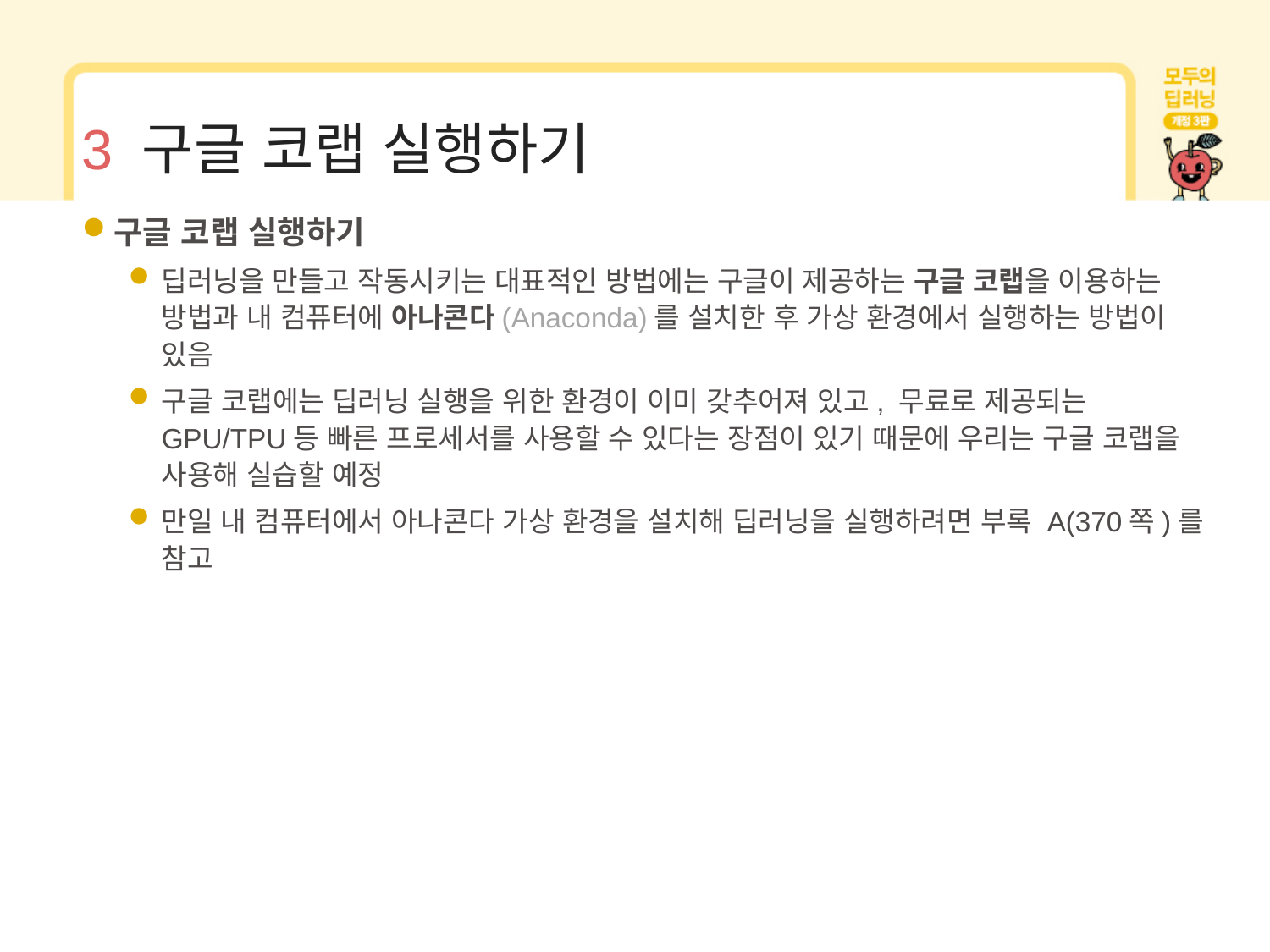

# 3 구글 코랩 실행하기
구글 코랩 실행하기
딥러닝을 만들고 작동시키는 대표적인 방법에는 구글이 제공하는 구글 코랩을 이용하는 방법과 내 컴퓨터에 아나콘다(Anaconda)를 설치한 후 가상 환경에서 실행하는 방법이 있음
구글 코랩에는 딥러닝 실행을 위한 환경이 이미 갖추어져 있고, 무료로 제공되는 GPU/TPU등 빠른 프로세서를 사용할 수 있다는 장점이 있기 때문에 우리는 구글 코랩을 사용해 실습할 예정
만일 내 컴퓨터에서 아나콘다 가상 환경을 설치해 딥러닝을 실행하려면 부록 A(370쪽)를 참고